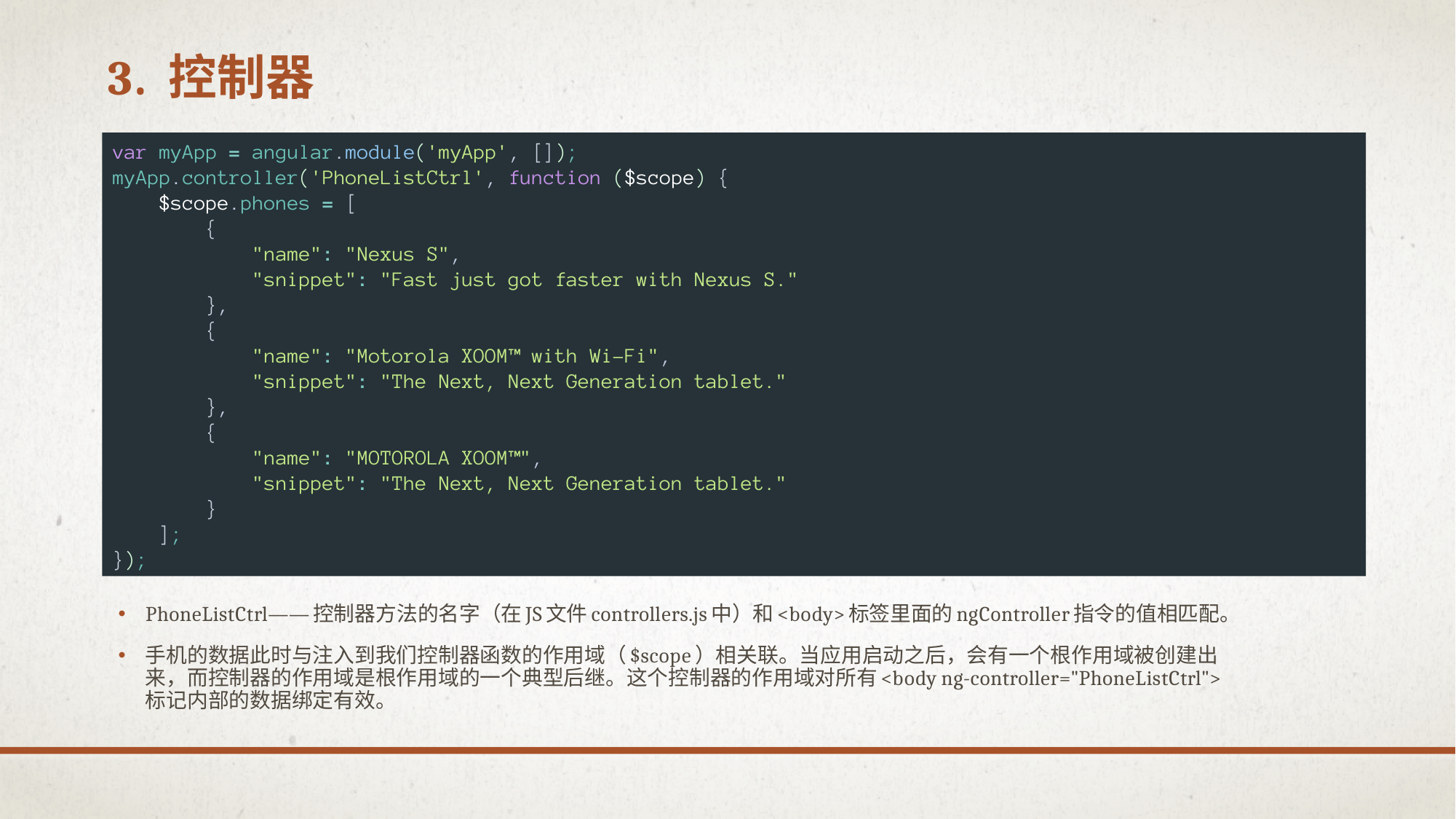

# 3. 控制器
var myApp = angular.module('myApp', []);
myApp.controller('PhoneListCtrl', function ($scope) {
    $scope.phones = [
        {
            "name": "Nexus S",
            "snippet": "Fast just got faster with Nexus S."
        },
        {
            "name": "Motorola XOOM™ with Wi-Fi",
            "snippet": "The Next, Next Generation tablet."
        },
        {
            "name": "MOTOROLA XOOM™",
            "snippet": "The Next, Next Generation tablet."
        }
    ];
});
PhoneListCtrl——控制器方法的名字（在JS文件controllers.js中）和<body>标签里面的ngController指令的值相匹配。
手机的数据此时与注入到我们控制器函数的作用域（$scope）相关联。当应用启动之后，会有一个根作用域被创建出来，而控制器的作用域是根作用域的一个典型后继。这个控制器的作用域对所有<body ng-controller="PhoneListCtrl">标记内部的数据绑定有效。